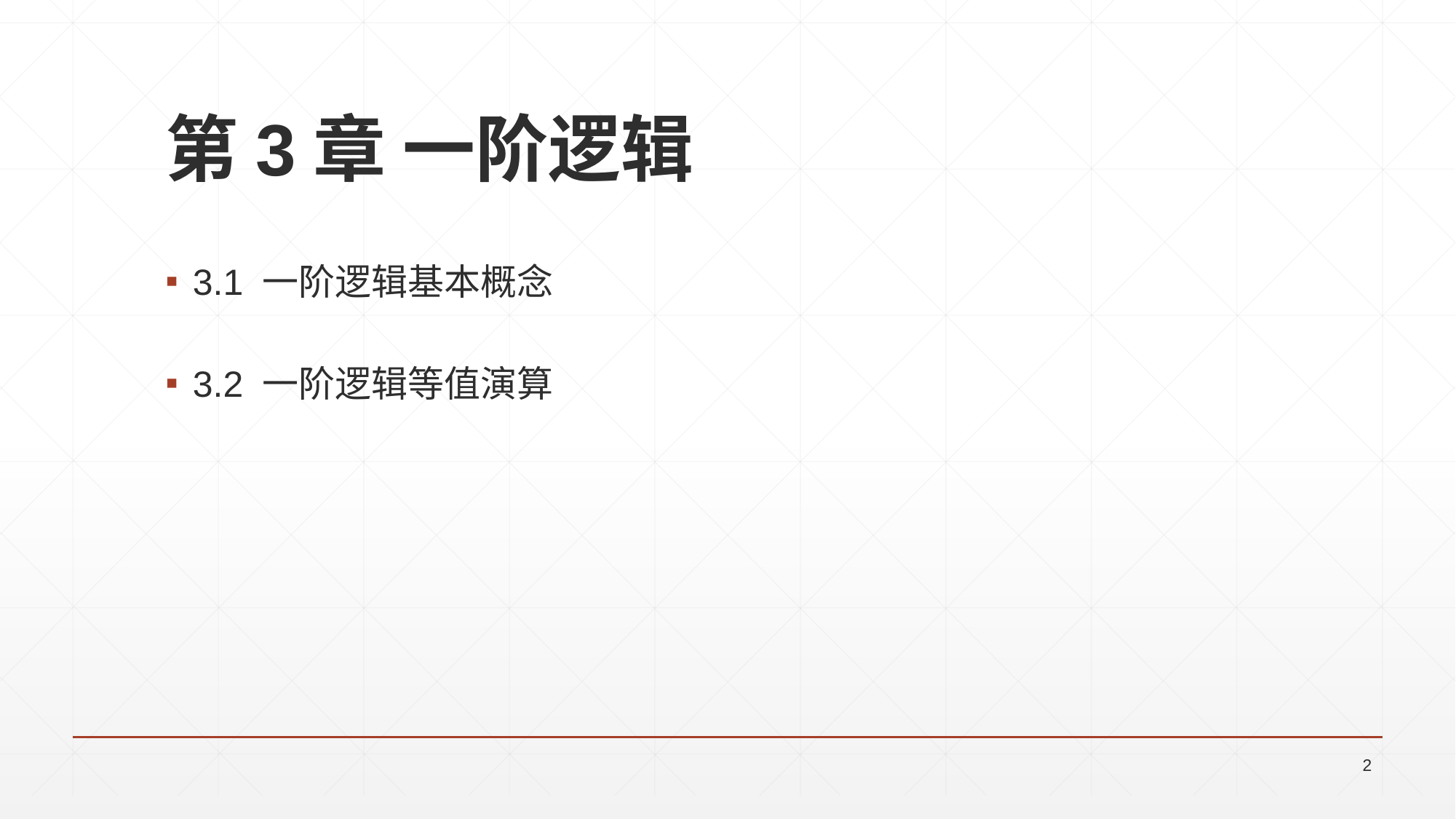

第3章 一阶逻辑
3.1 一阶逻辑基本概念
3.2 一阶逻辑等值演算
2